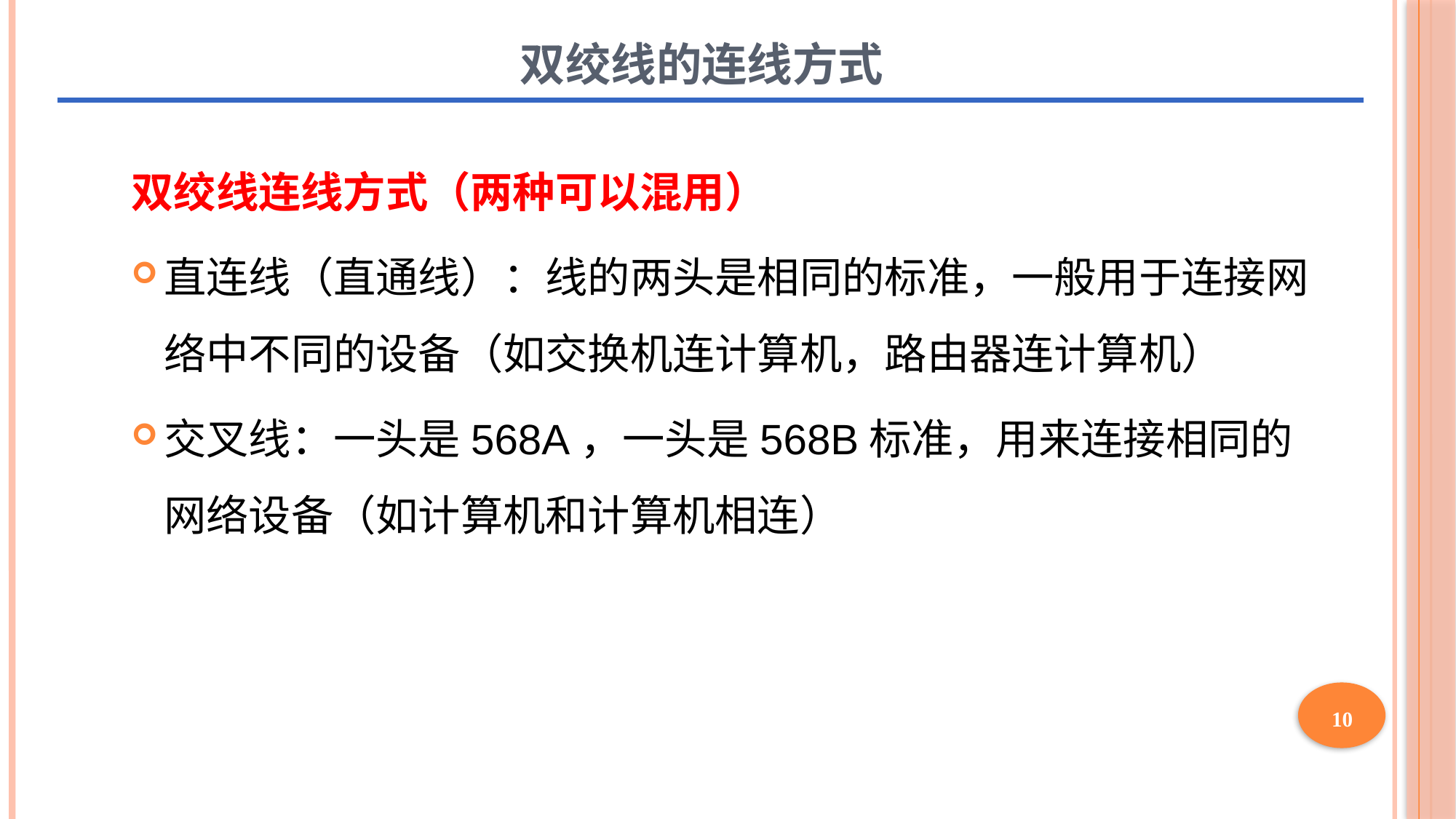

双绞线的连线方式
双绞线连线方式（两种可以混用）
直连线（直通线）：线的两头是相同的标准，一般用于连接网络中不同的设备（如交换机连计算机，路由器连计算机）
交叉线：一头是568A，一头是568B标准，用来连接相同的网络设备（如计算机和计算机相连）
10